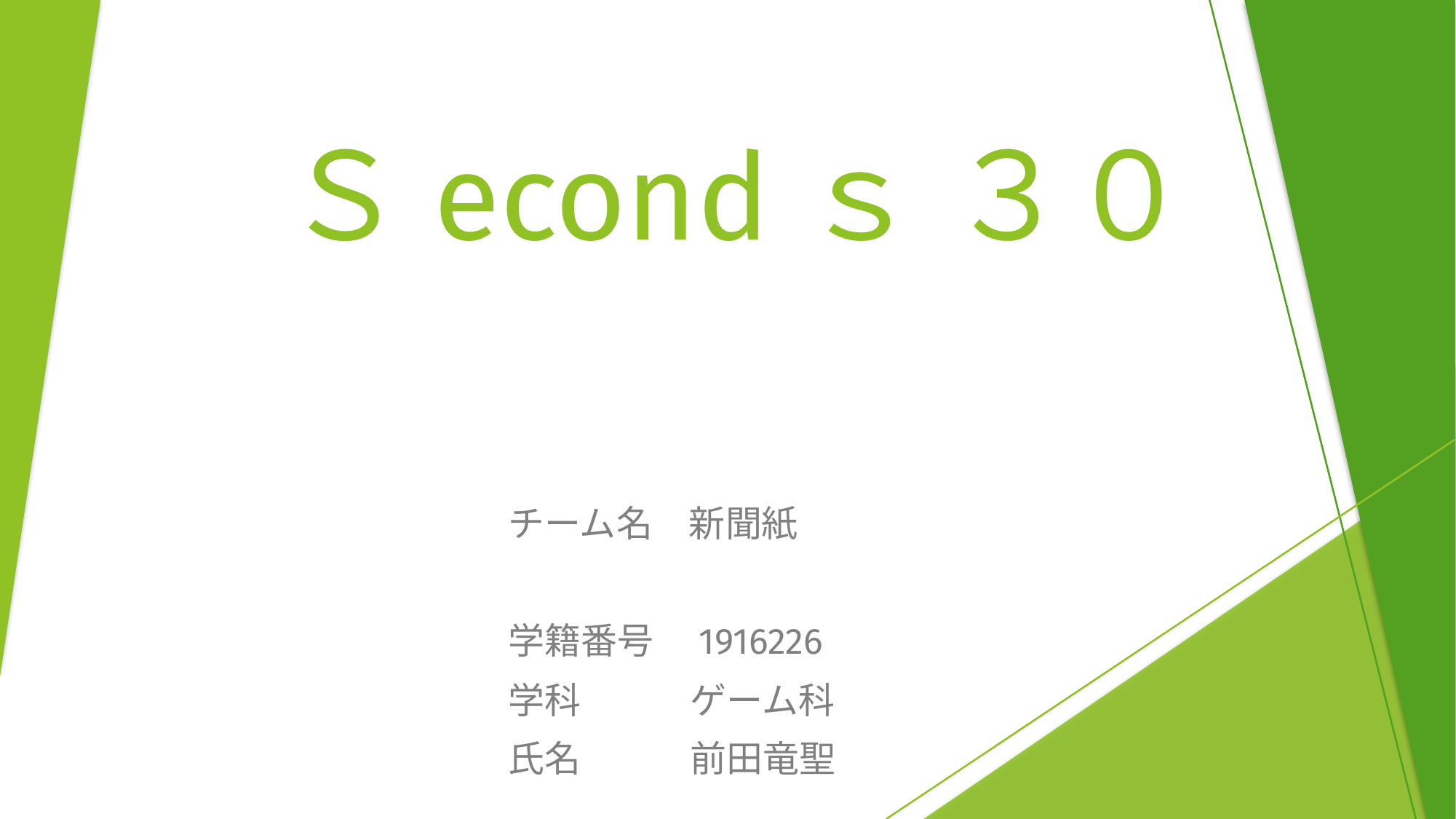

# Ｓecondｓ ３０

チーム名　新聞紙

学籍番号　1916226
学科　　　ゲーム科
氏名　　　前田竜聖